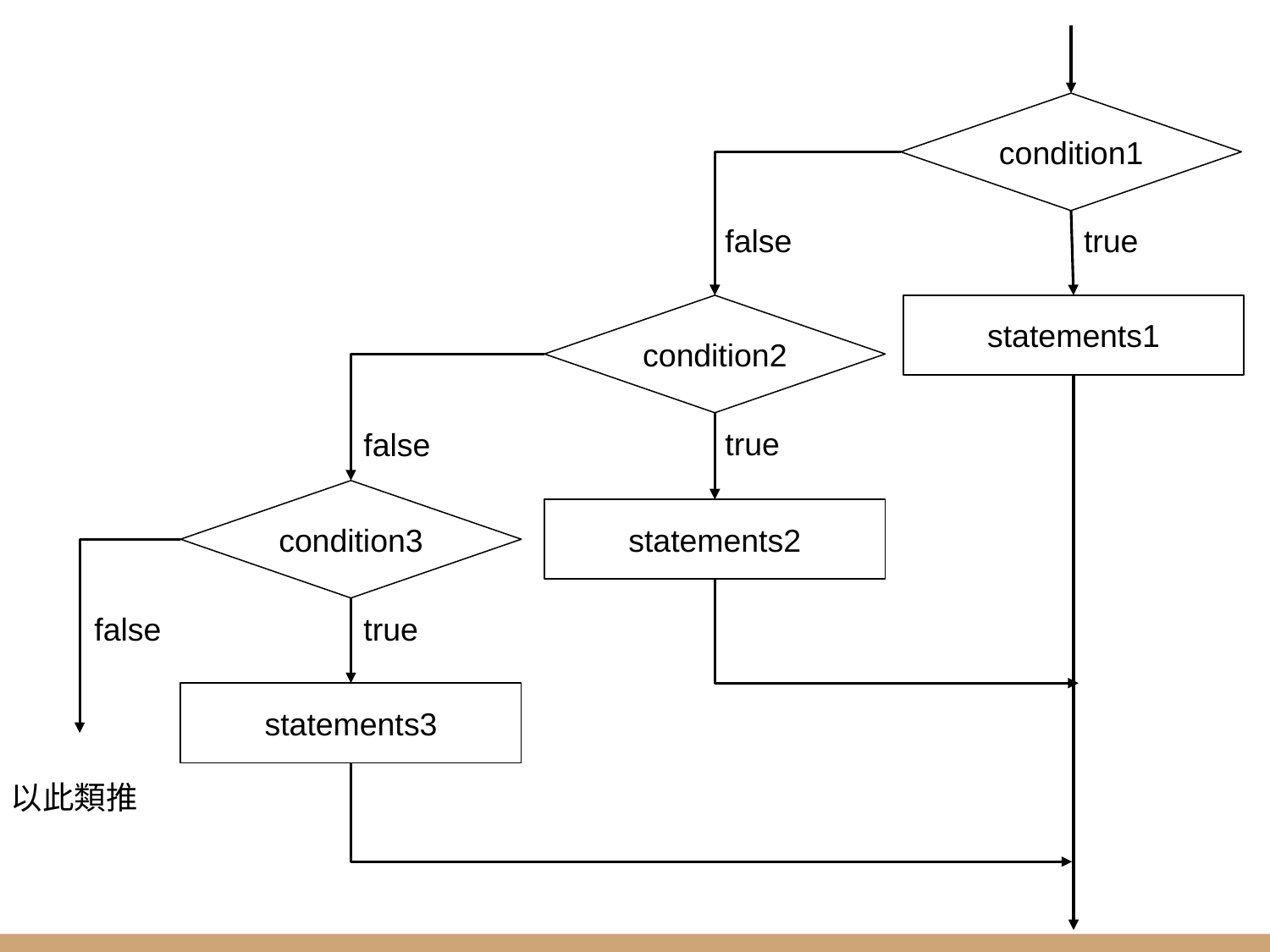

condition1
true
false
condition2
statements1
true
false
condition3
statements2
false
true
statements3
以此類推